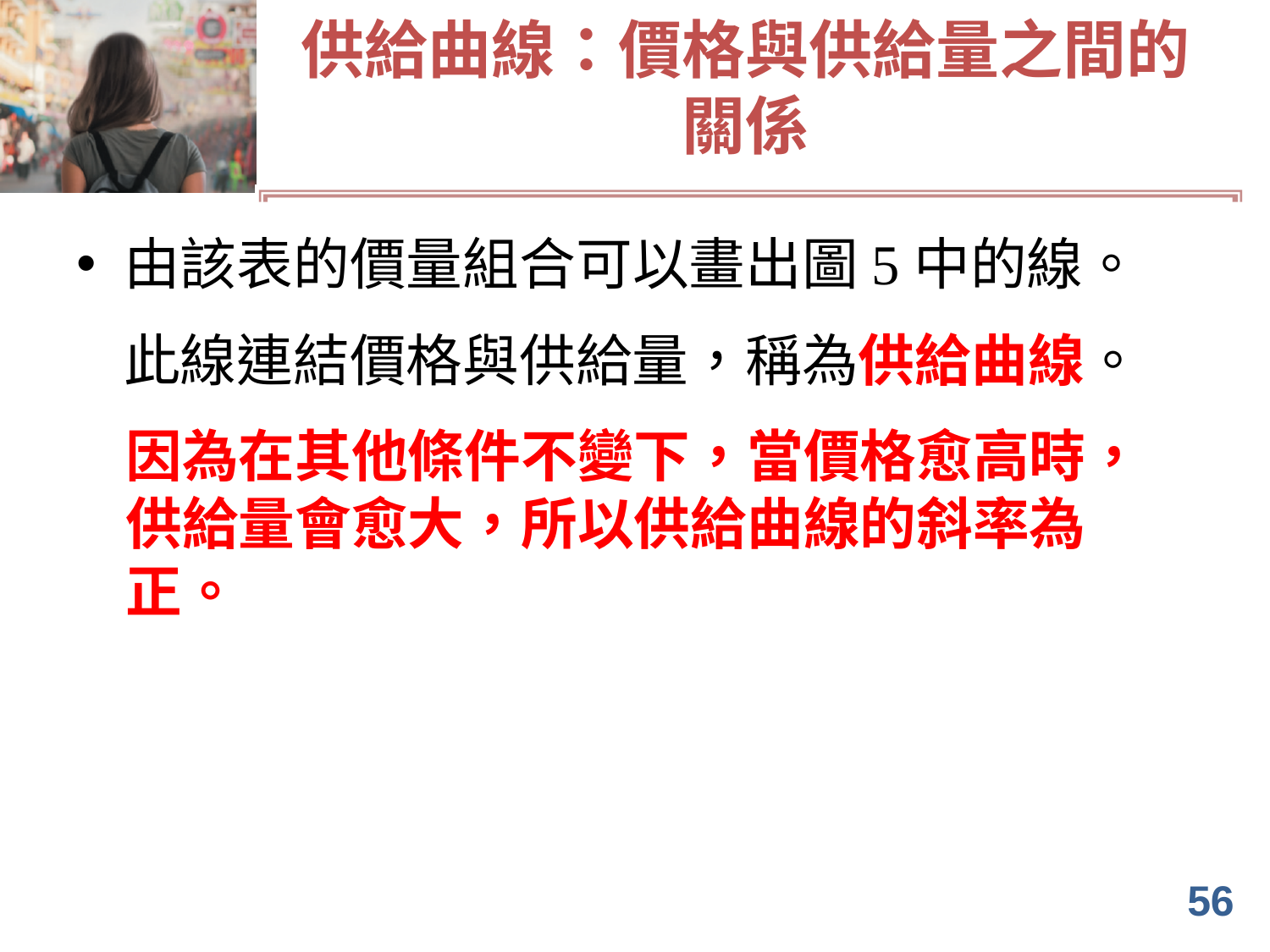

# 供給曲線：價格與供給量之間的關係
由該表的價量組合可以畫出圖5中的線。

	此線連結價格與供給量，稱為供給曲線。

因為在其他條件不變下，當價格愈高時，供給量會愈大，所以供給曲線的斜率為正。
56